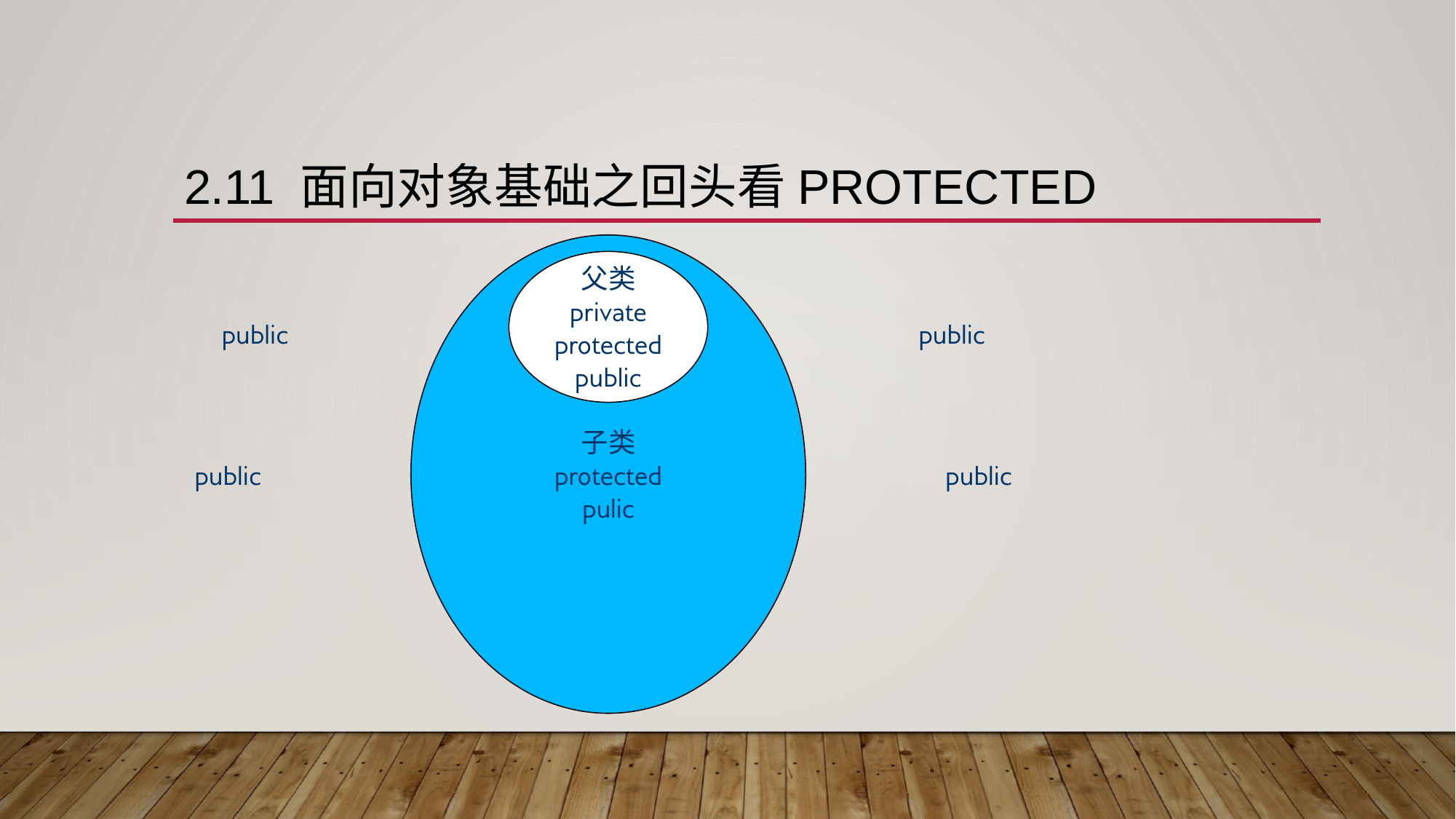

# 2.11 面向对象基础之回头看protected
子类
protected
pulic
父类
private
protected
public
public
public
public
public